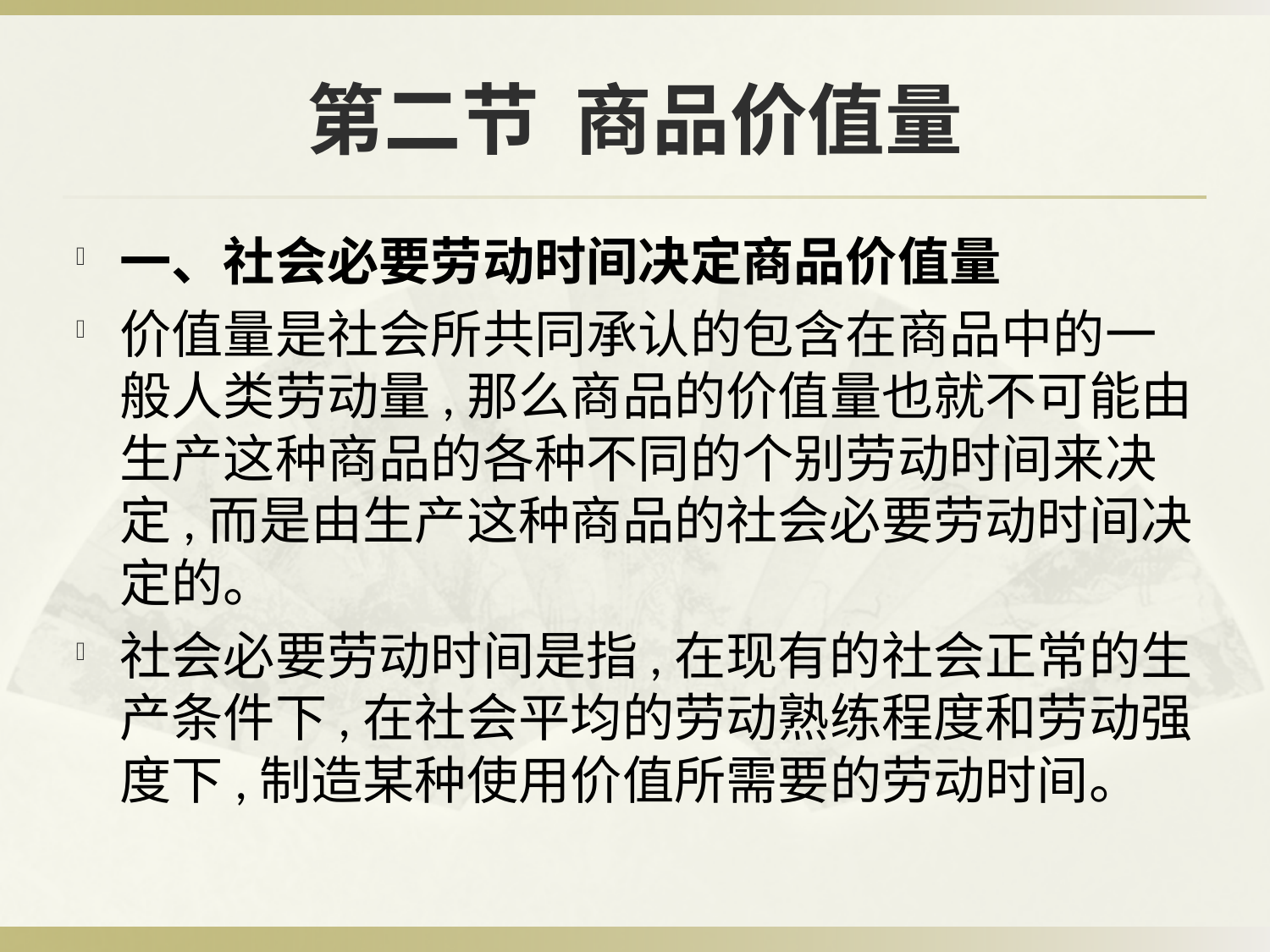

# 第二节  商品价值量
一、社会必要劳动时间决定商品价值量
价值量是社会所共同承认的包含在商品中的一般人类劳动量,那么商品的价值量也就不可能由生产这种商品的各种不同的个别劳动时间来决定,而是由生产这种商品的社会必要劳动时间决定的。
社会必要劳动时间是指,在现有的社会正常的生产条件下,在社会平均的劳动熟练程度和劳动强度下,制造某种使用价值所需要的劳动时间。